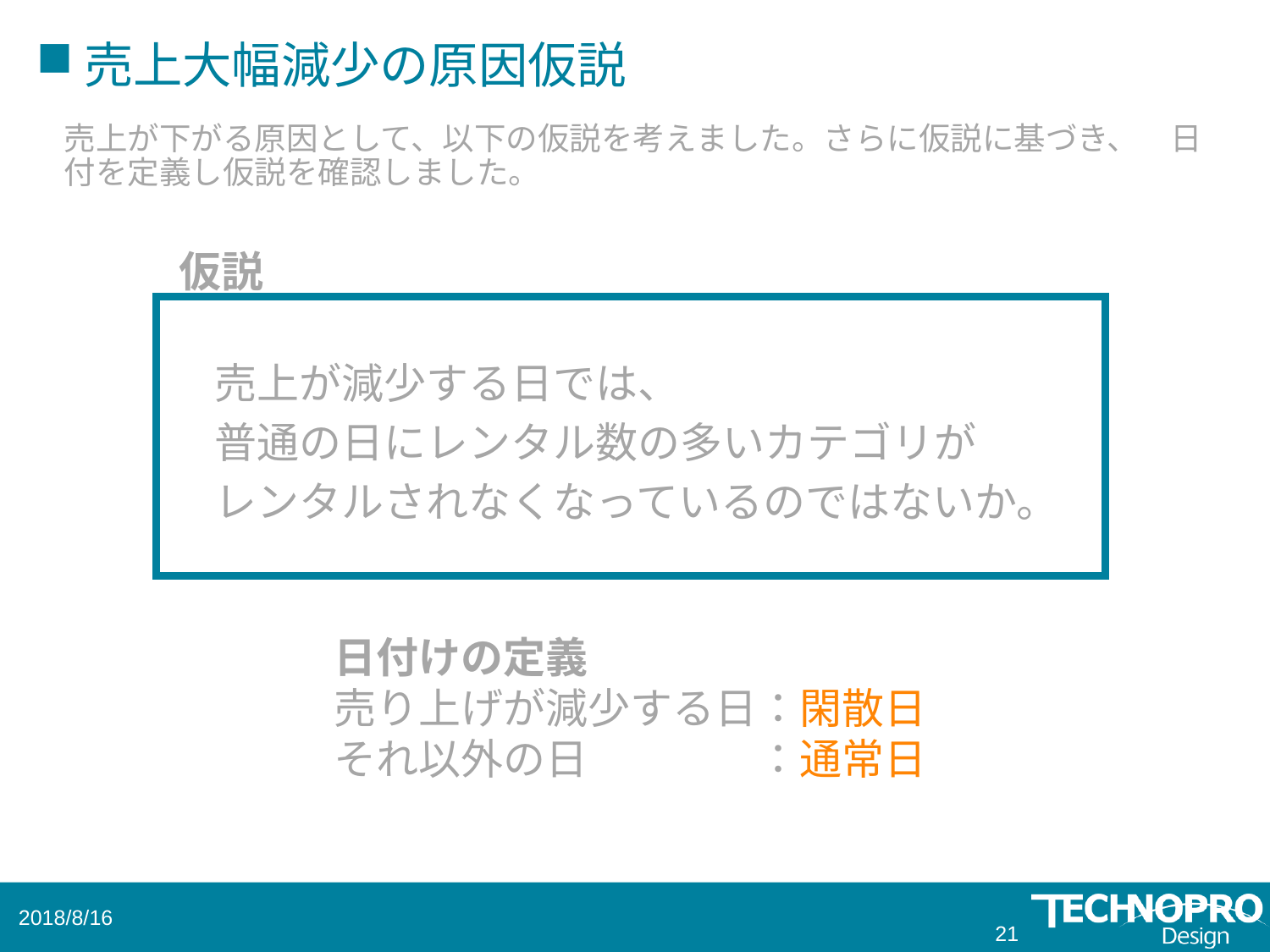

# 売上大幅減少の原因仮説
売上が下がる原因として、以下の仮説を考えました。さらに仮説に基づき、　日付を定義し仮説を確認しました。

仮説

売上が減少する日では、
普通の日にレンタル数の多いカテゴリが
レンタルされなくなっているのではないか。
日付けの定義
売り上げが減少する日：閑散日
それ以外の日　　　　：通常日
2018/8/16
21